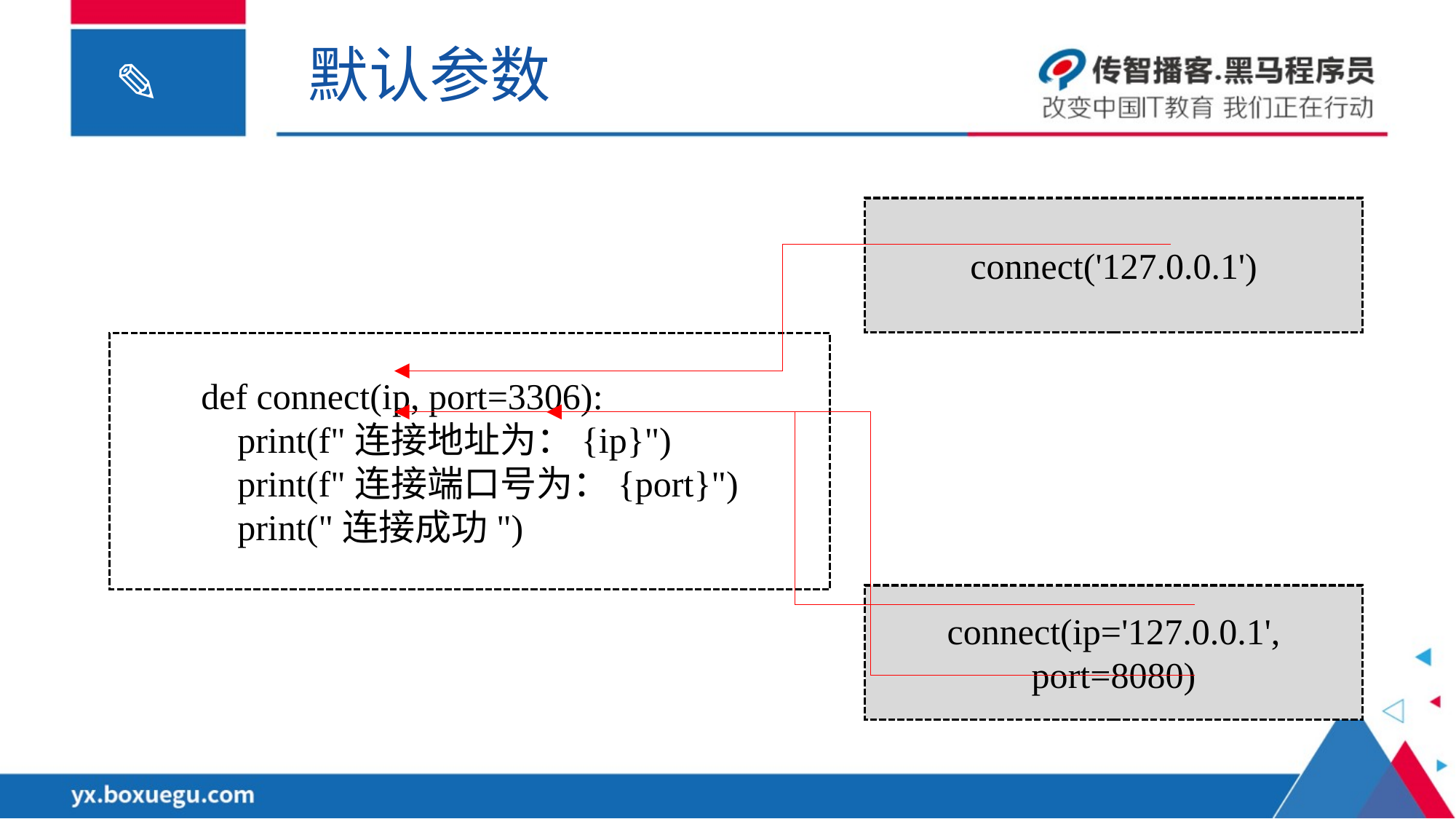

默认参数

connect('127.0.0.1')

def connect(ip, port=3306):
    print(f"连接地址为：{ip}")
    print(f"连接端口号为：{port}")
    print("连接成功")

connect(ip='127.0.0.1', port=8080)